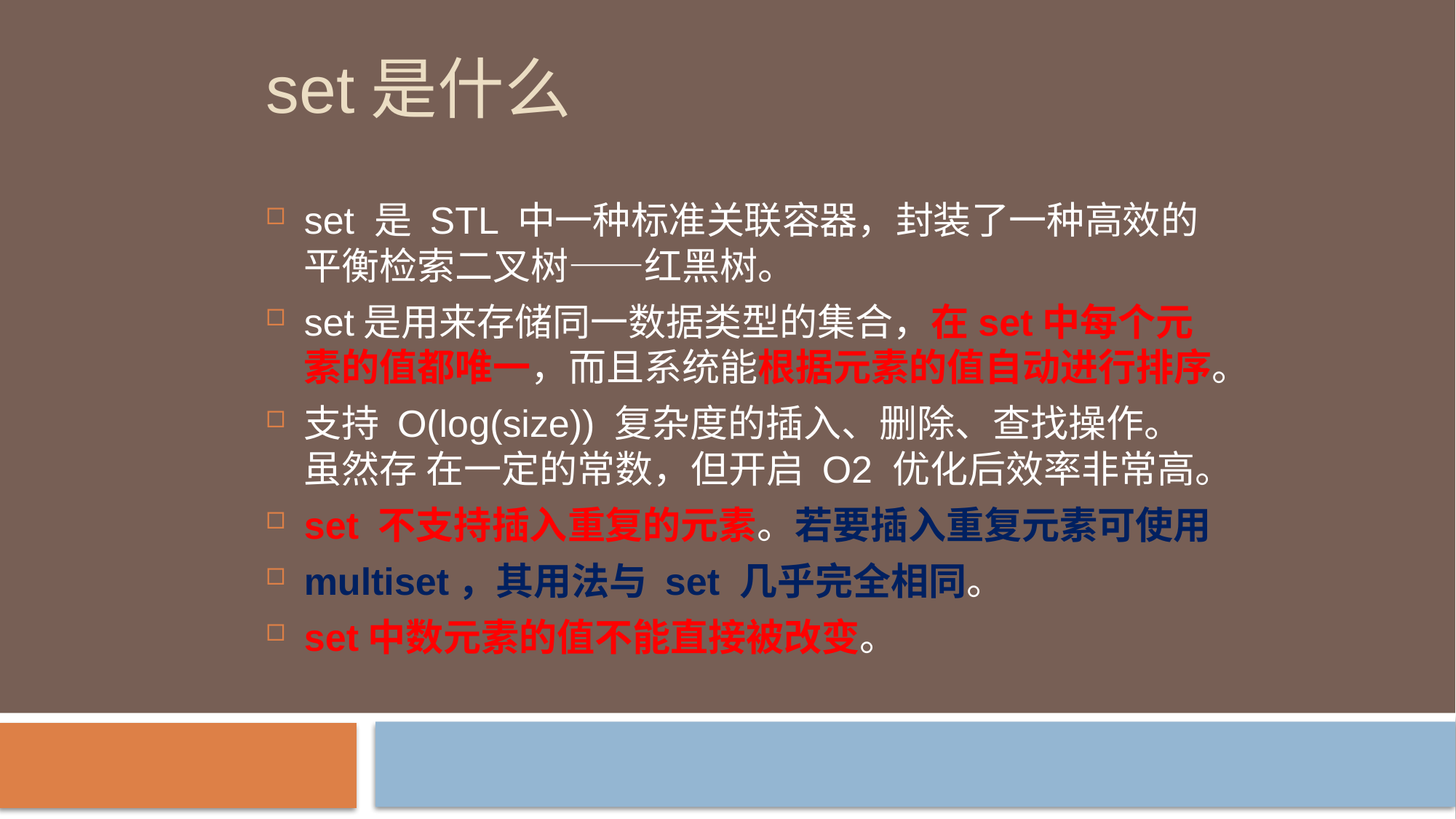

# set是什么
set 是 STL 中一种标准关联容器，封装了一种高效的平衡检索二叉树——红黑树。
set是用来存储同一数据类型的集合，在set中每个元素的值都唯一，而且系统能根据元素的值自动进行排序。
支持 O(log(size)) 复杂度的插入、删除、查找操作。虽然存 在一定的常数，但开启 O2 优化后效率非常高。
set 不支持插入重复的元素。若要插入重复元素可使用
multiset，其用法与 set 几乎完全相同。
set中数元素的值不能直接被改变。